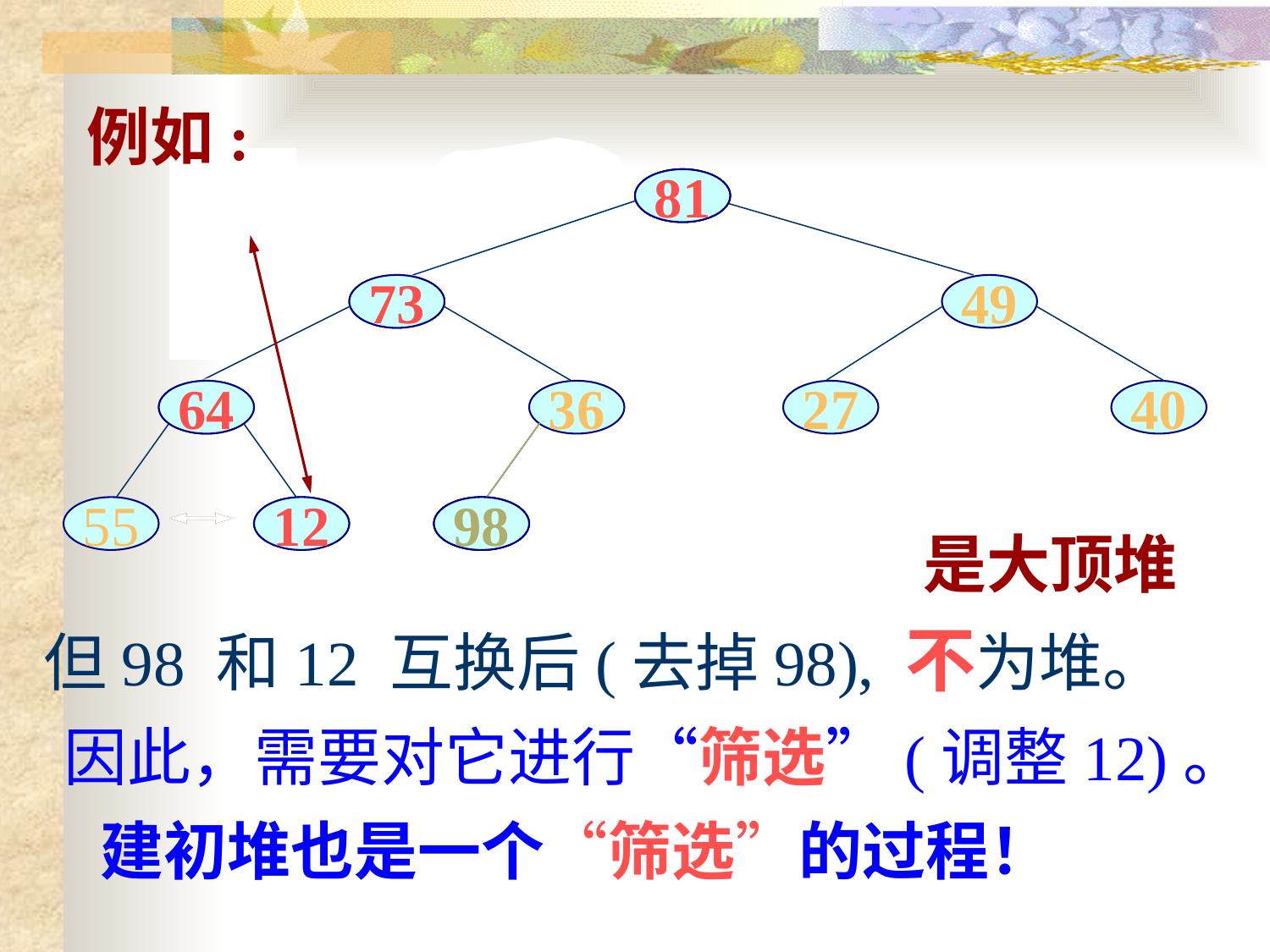

例如:

比较
12
98
12
81

比较

81
73
49

73
64
36
27
40

55
64
12
12
98
98

是大顶堆
但98 和12 互换后(去掉98), 不为堆。
因此，需要对它进行“筛选”(调整12)。
建初堆也是一个“筛选”的过程！